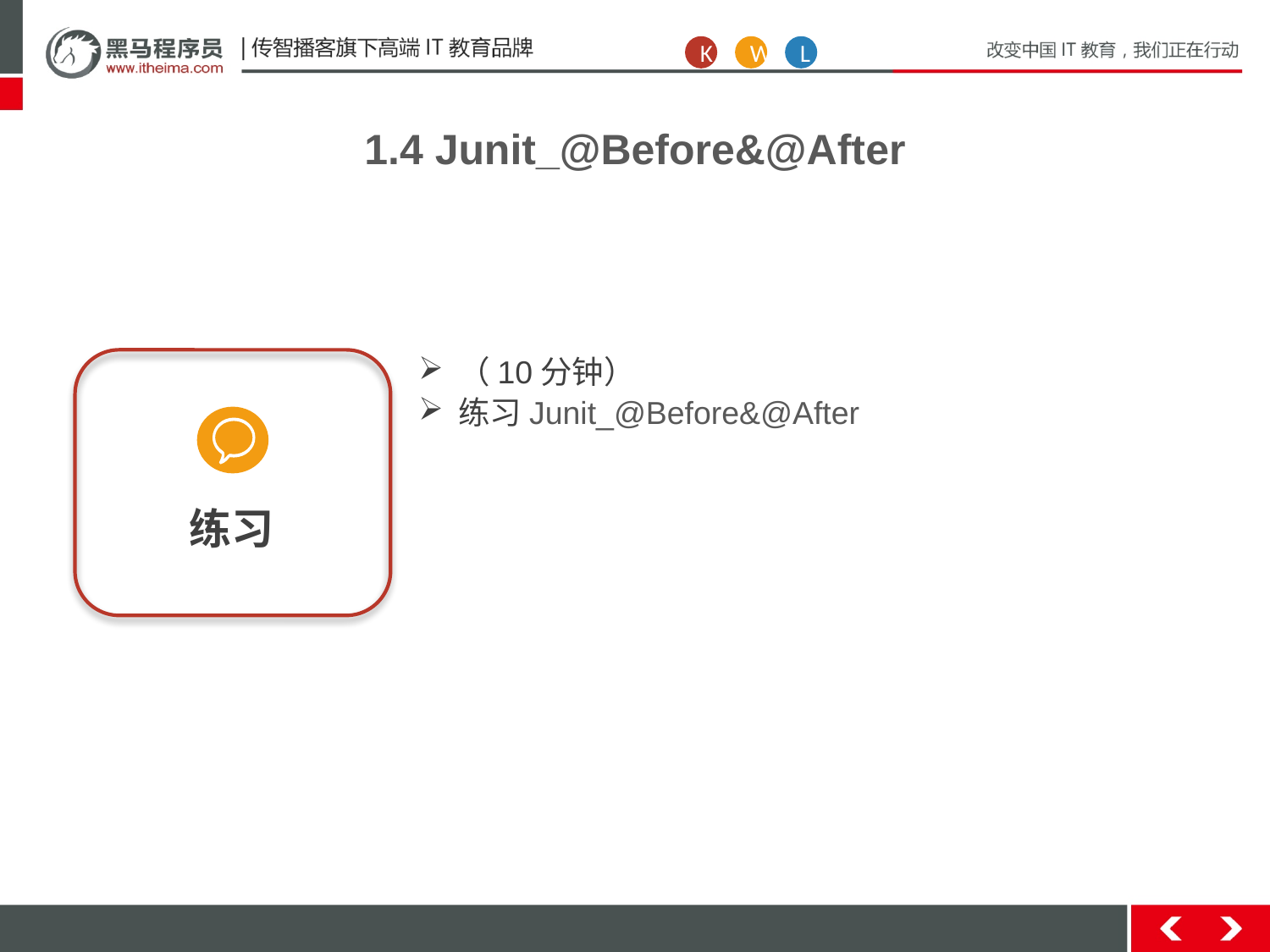

K
W
L
1.4 Junit_@Before&@After

练习
（10分钟）
练习Junit_@Before&@After